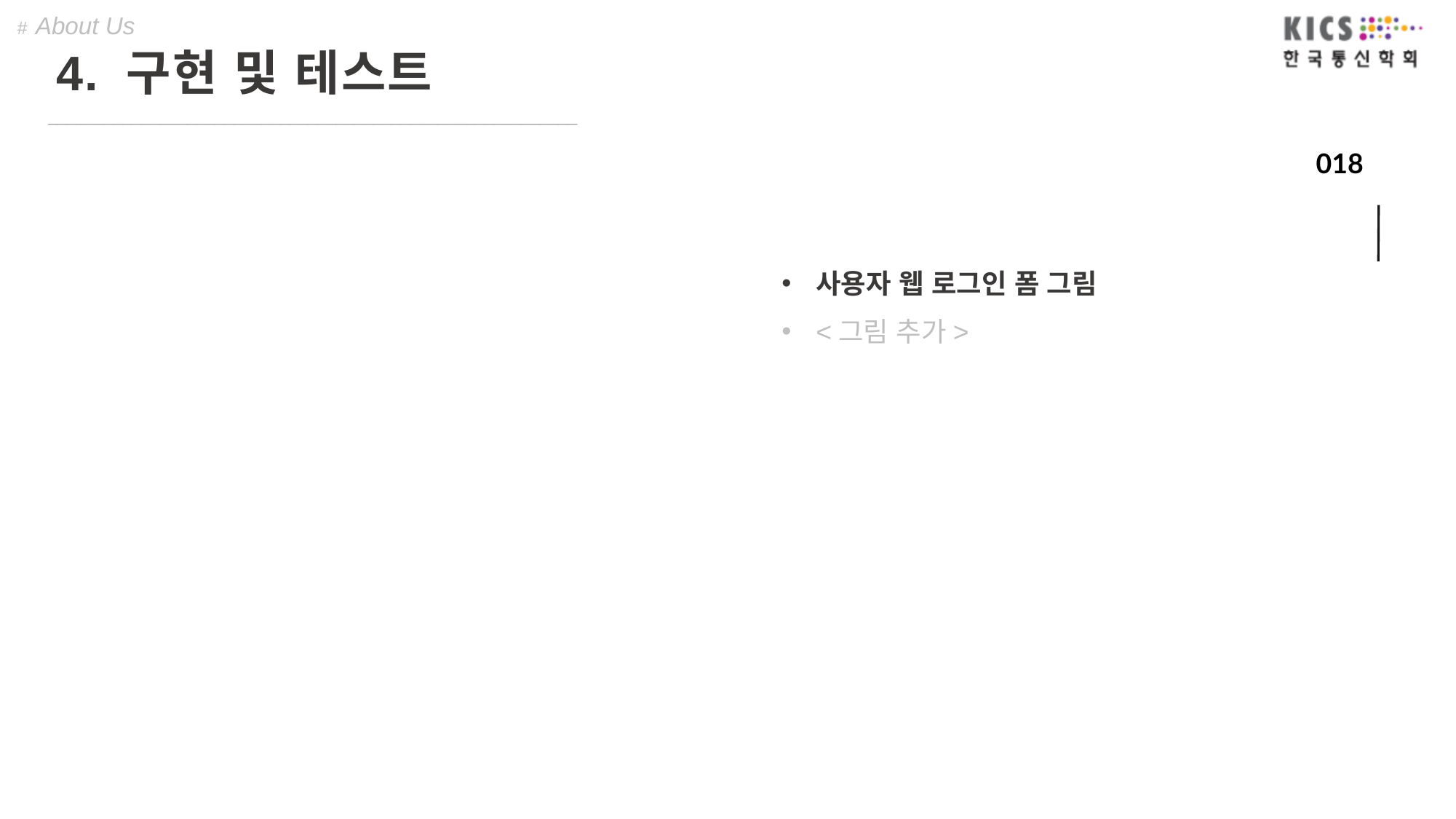

# About Us
4. 구현 및 테스트
_________________________________________________________
사용자 웹 로그인 폼 그림
<그림 추가>